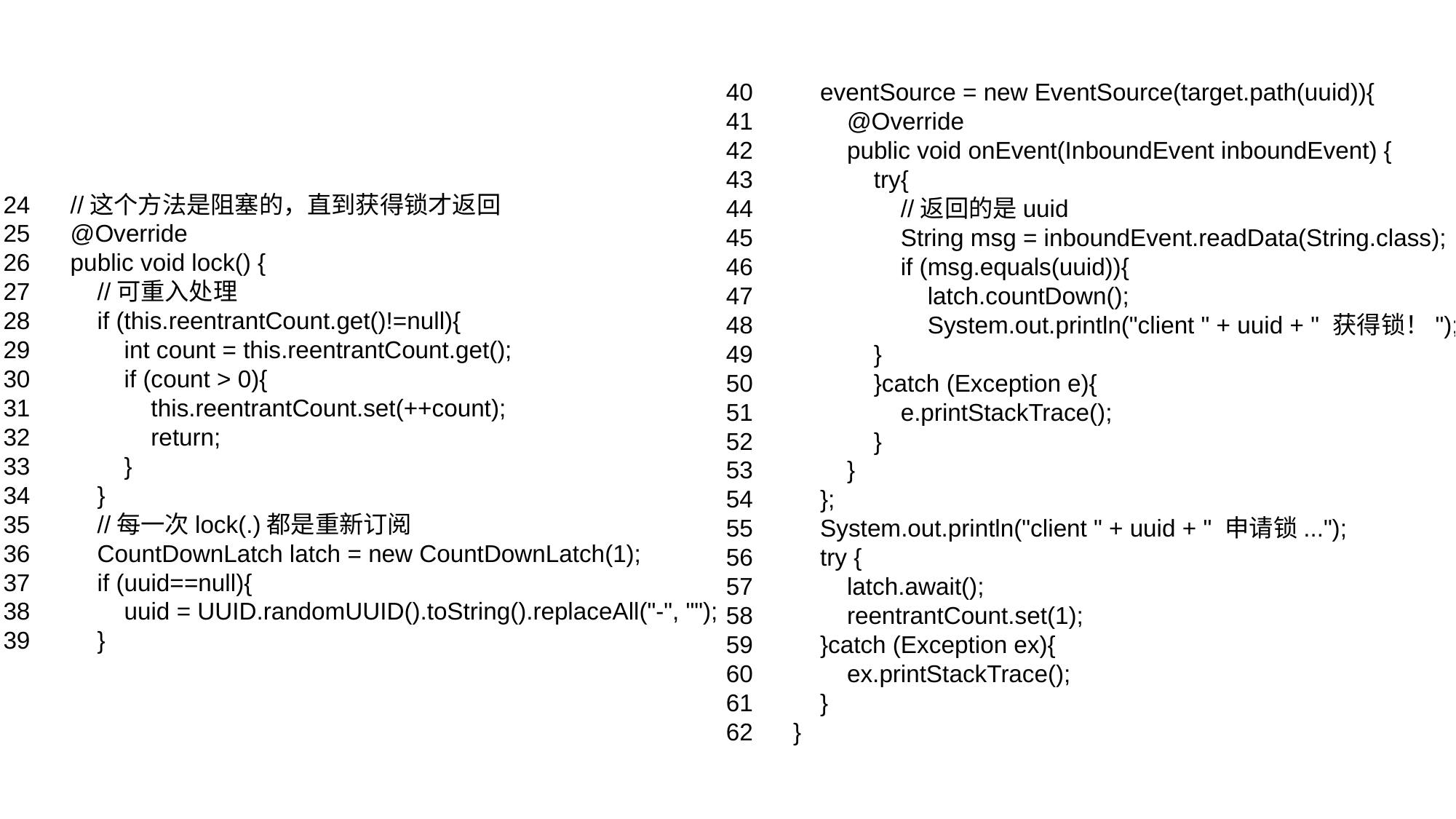

40          eventSource = new EventSource(target.path(uuid)){
41              @Override
42              public void onEvent(InboundEvent inboundEvent) {
43                  try{
44                      //返回的是uuid
45                      String msg = inboundEvent.readData(String.class);
46                      if (msg.equals(uuid)){
47                          latch.countDown();
48                          System.out.println("client " + uuid + " 获得锁！");
49                  }
50                  }catch (Exception e){
51                      e.printStackTrace();
52                  }
53              }
54          };
55          System.out.println("client " + uuid + " 申请锁...");
56          try {
57              latch.await();
58              reentrantCount.set(1);
59          }catch (Exception ex){
60              ex.printStackTrace();
61          }
62      }
24      //这个方法是阻塞的，直到获得锁才返回
25      @Override
26      public void lock() {
27          //可重入处理
28          if (this.reentrantCount.get()!=null){
29              int count = this.reentrantCount.get();
30              if (count > 0){
31                  this.reentrantCount.set(++count);
32                  return;
33              }
34          }
35          //每一次lock(.)都是重新订阅
36          CountDownLatch latch = new CountDownLatch(1);
37          if (uuid==null){
38              uuid = UUID.randomUUID().toString().replaceAll("-", "");
39          }